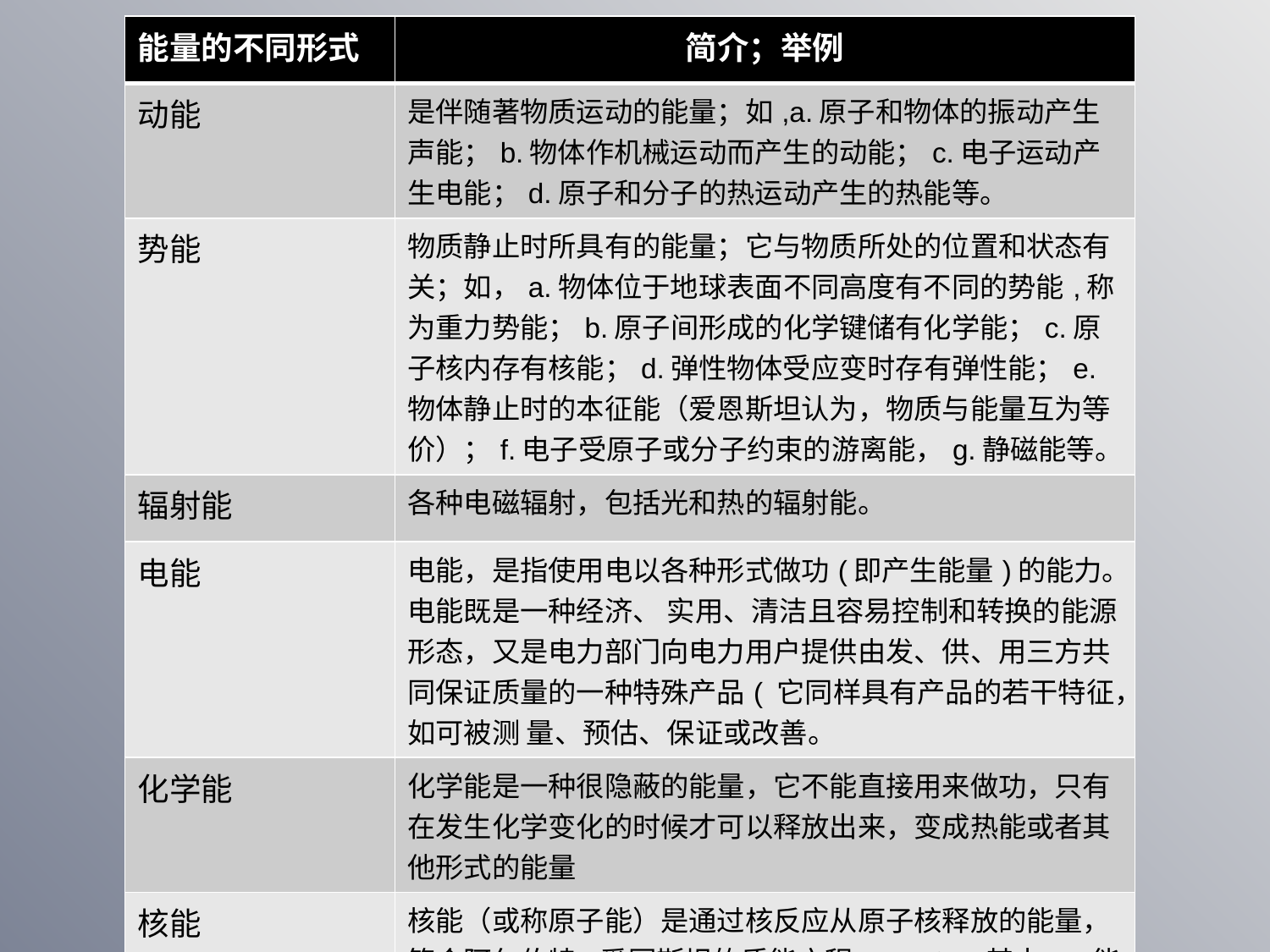

| 能量的不同形式 | 简介；举例 |
| --- | --- |
| 动能 | 是伴随著物质运动的能量；如,a.原子和物体的振动产生声能；b.物体作机械运动而产生的动能；c.电子运动产生电能；d.原子和分子的热运动产生的热能等。 |
| 势能 | 物质静止时所具有的能量；它与物质所处的位置和状态有关；如，a.物体位于地球表面不同高度有不同的势能,称为重力势能；b.原子间形成的化学键储有化学能；c.原子核内存有核能；d.弹性物体受应变时存有弹性能；e.物体静止时的本征能（爱恩斯坦认为，物质与能量互为等价）；f.电子受原子或分子约束的游离能，g.静磁能等。 |
| 辐射能 | 各种电磁辐射，包括光和热的辐射能。 |
| 电能 | 电能，是指使用电以各种形式做功(即产生能量)的能力。电能既是一种经济、 实用、清洁且容易控制和转换的能源形态，又是电力部门向电力用户提供由发、供、用三方共同保证质量的一种特殊产品( 它同样具有产品的若干特征，如可被测 量、预估、保证或改善。 |
| 化学能 | 化学能是一种很隐蔽的能量，它不能直接用来做功，只有在发生化学变化的时候才可以释放出来，变成热能或者其他形式的能量 |
| 核能 | 核能（或称原子能）是通过核反应从原子核释放的能量，符合阿尔伯特·爱因斯坦的质能方程E=mc² ，其中E=能量，m=质量，c=光速 |